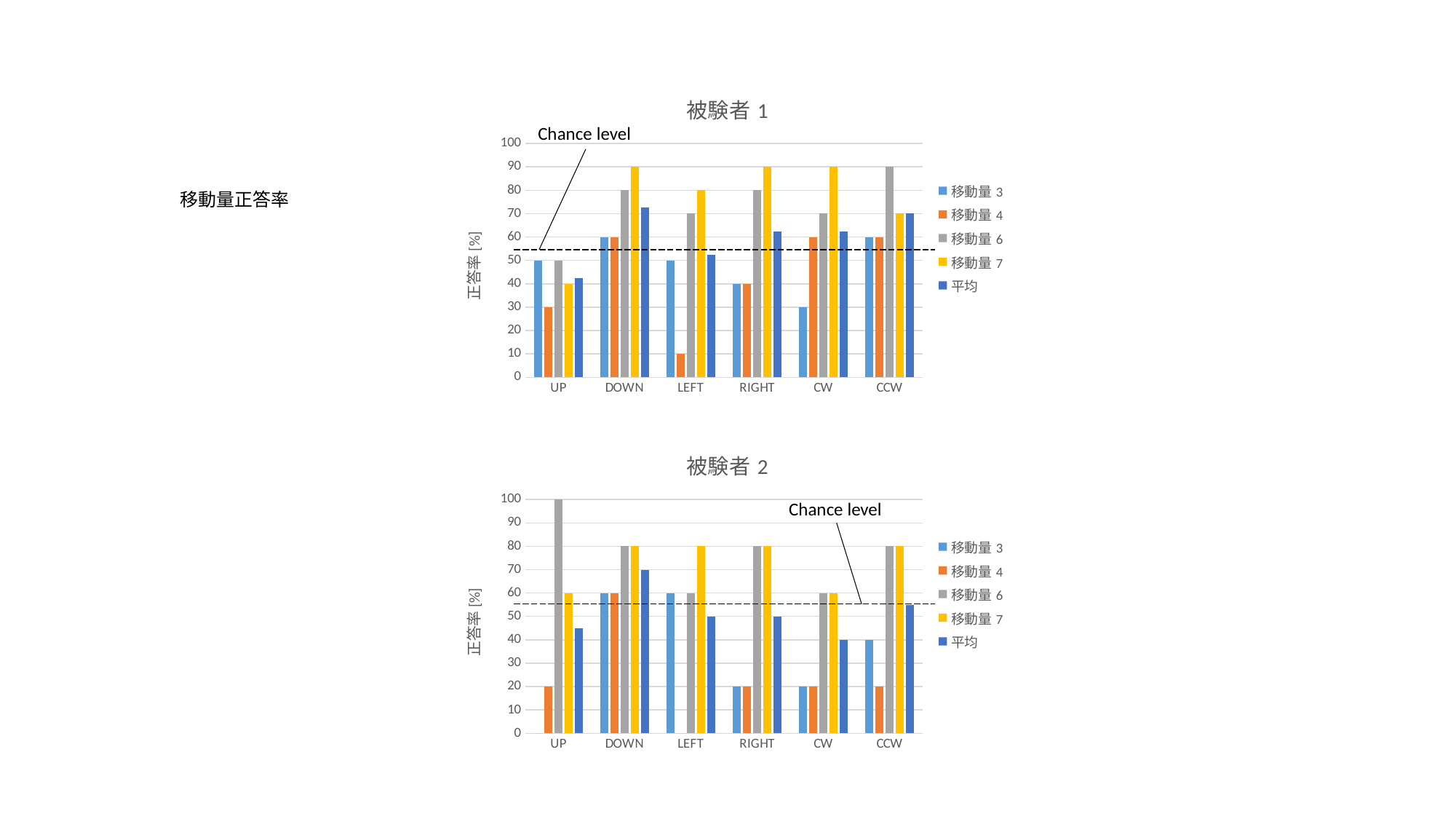

### Chart: 被験者1

| Category | 移動量3 | 移動量4 | 移動量6 | 移動量7 |  |
|---|---|---|---|---|---|
| UP | 50.0 | 30.0 | 50.0 | 40.0 | 42.5 |
| DOWN | 60.0 | 60.0 | 80.0 | 90.0 | 72.5 |
| LEFT | 50.0 | 10.0 | 70.0 | 80.0 | 52.5 |
| RIGHT | 40.0 | 40.0 | 80.0 | 90.0 | 62.5 |
| CW | 30.0 | 60.0 | 70.0 | 90.0 | 62.5 |
| CCW | 60.0 | 60.0 | 90.0 | 70.0 | 70.0 |
Chance level
移動量正答率

### Chart: 被験者2

| Category | 移動量3 | 移動量4 | 移動量6 | 移動量7 |  |
|---|---|---|---|---|---|
| UP | 0.0 | 20.0 | 100.0 | 60.0 | 45.0 |
| DOWN | 60.0 | 60.0 | 80.0 | 80.0 | 70.0 |
| LEFT | 60.0 | 0.0 | 60.0 | 80.0 | 50.0 |
| RIGHT | 20.0 | 20.0 | 80.0 | 80.0 | 50.0 |
| CW | 20.0 | 20.0 | 60.0 | 60.0 | 40.0 |
| CCW | 40.0 | 20.0 | 80.0 | 80.0 | 55.00000000000001 |
Chance level